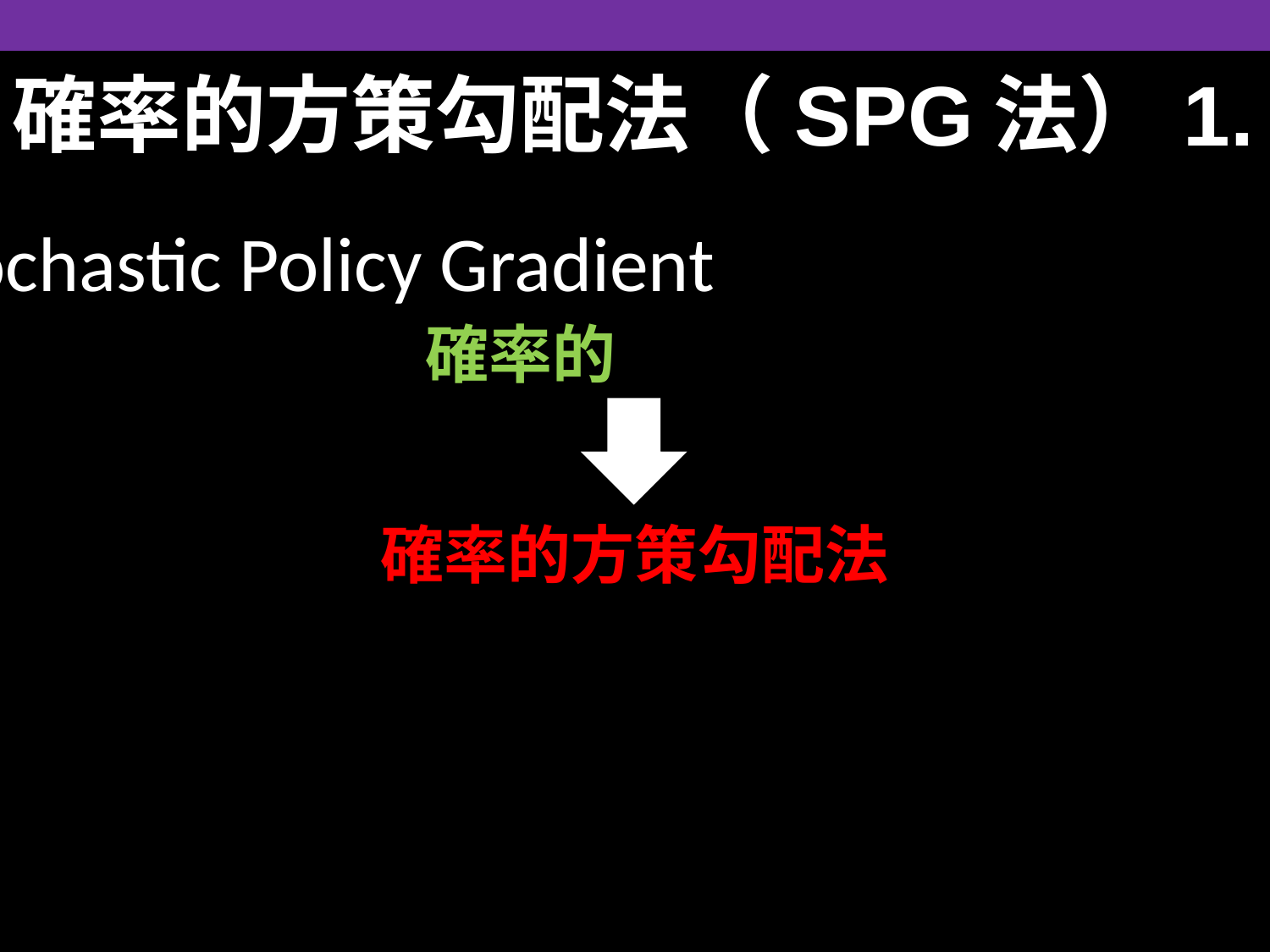

確率的方策勾配法（SPG法）1.
SPG法 = Stochastic Policy Gradient
															method
確率的

確率的方策勾配法